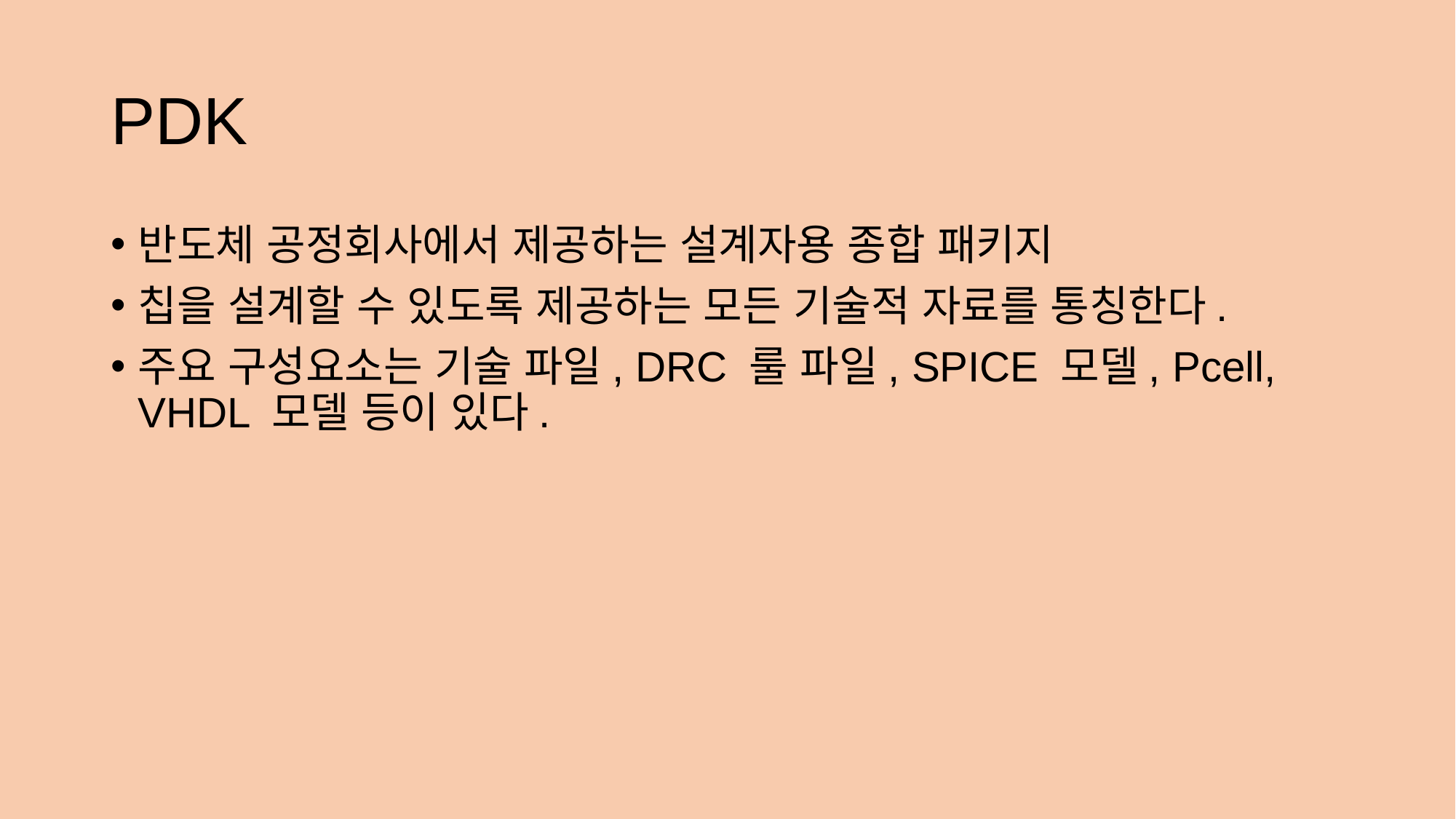

# PDK
반도체 공정회사에서 제공하는 설계자용 종합 패키지
칩을 설계할 수 있도록 제공하는 모든 기술적 자료를 통칭한다.
주요 구성요소는 기술 파일, DRC 룰 파일, SPICE 모델, Pcell, VHDL 모델 등이 있다.